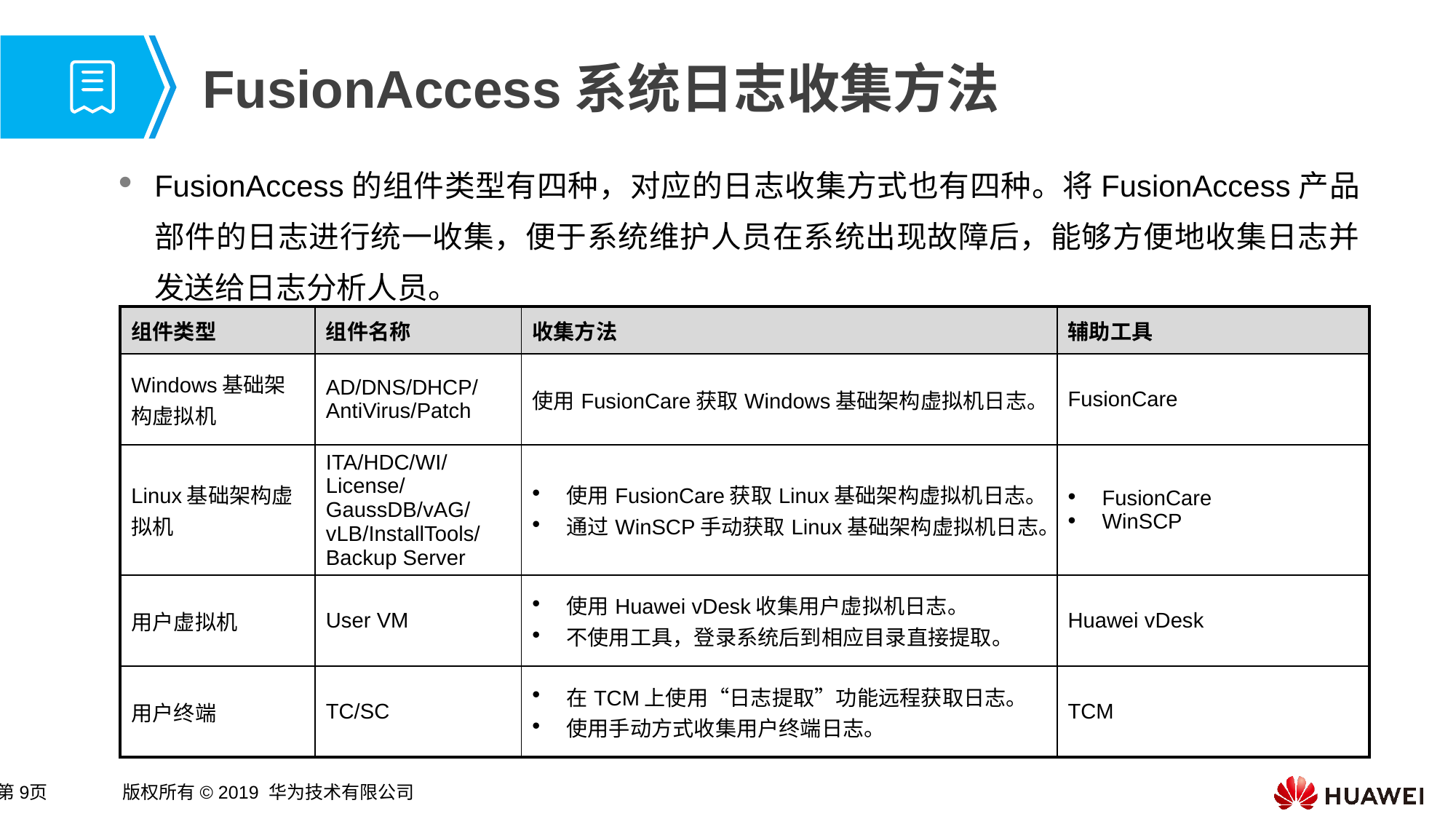

# FusionAccess系统日志收集方法
FusionAccess的组件类型有四种，对应的日志收集方式也有四种。将FusionAccess产品部件的日志进行统一收集，便于系统维护人员在系统出现故障后，能够方便地收集日志并发送给日志分析人员。
| 组件类型 | 组件名称 | 收集方法 | 辅助工具 |
| --- | --- | --- | --- |
| Windows基础架构虚拟机 | AD/DNS/DHCP/AntiVirus/Patch | 使用FusionCare获取Windows基础架构虚拟机日志。 | FusionCare |
| Linux基础架构虚拟机 | ITA/HDC/WI/License/GaussDB/vAG/vLB/InstallTools/Backup Server | 使用FusionCare获取Linux基础架构虚拟机日志。 通过WinSCP手动获取Linux基础架构虚拟机日志。 | FusionCare WinSCP |
| 用户虚拟机 | User VM | 使用Huawei vDesk收集用户虚拟机日志。 不使用工具，登录系统后到相应目录直接提取。 | Huawei vDesk |
| 用户终端 | TC/SC | 在TCM上使用“日志提取”功能远程获取日志。 使用手动方式收集用户终端日志。 | TCM |